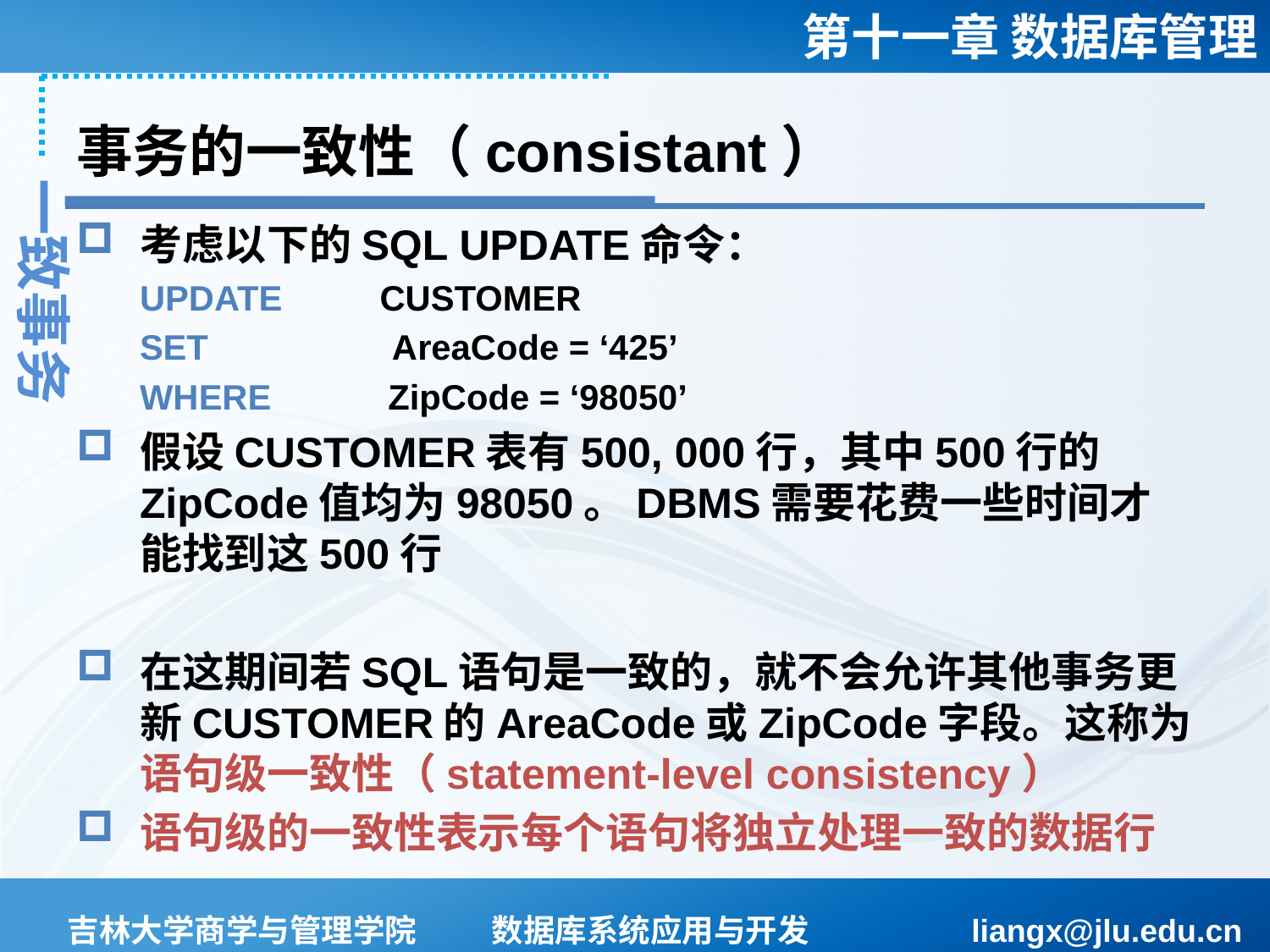

# 事务的一致性（consistant）
一致事务
考虑以下的SQL UPDATE命令：
	UPDATE          CUSTOMER
	SET                   AreaCode = ‘425’
	WHERE            ZipCode = ‘98050’
假设CUSTOMER表有500, 000行，其中500行的ZipCode值均为98050。DBMS需要花费一些时间才能找到这500行

在这期间若SQL语句是一致的，就不会允许其他事务更新CUSTOMER的AreaCode或ZipCode字段。这称为语句级一致性（statement-level consistency）
语句级的一致性表示每个语句将独立处理一致的数据行